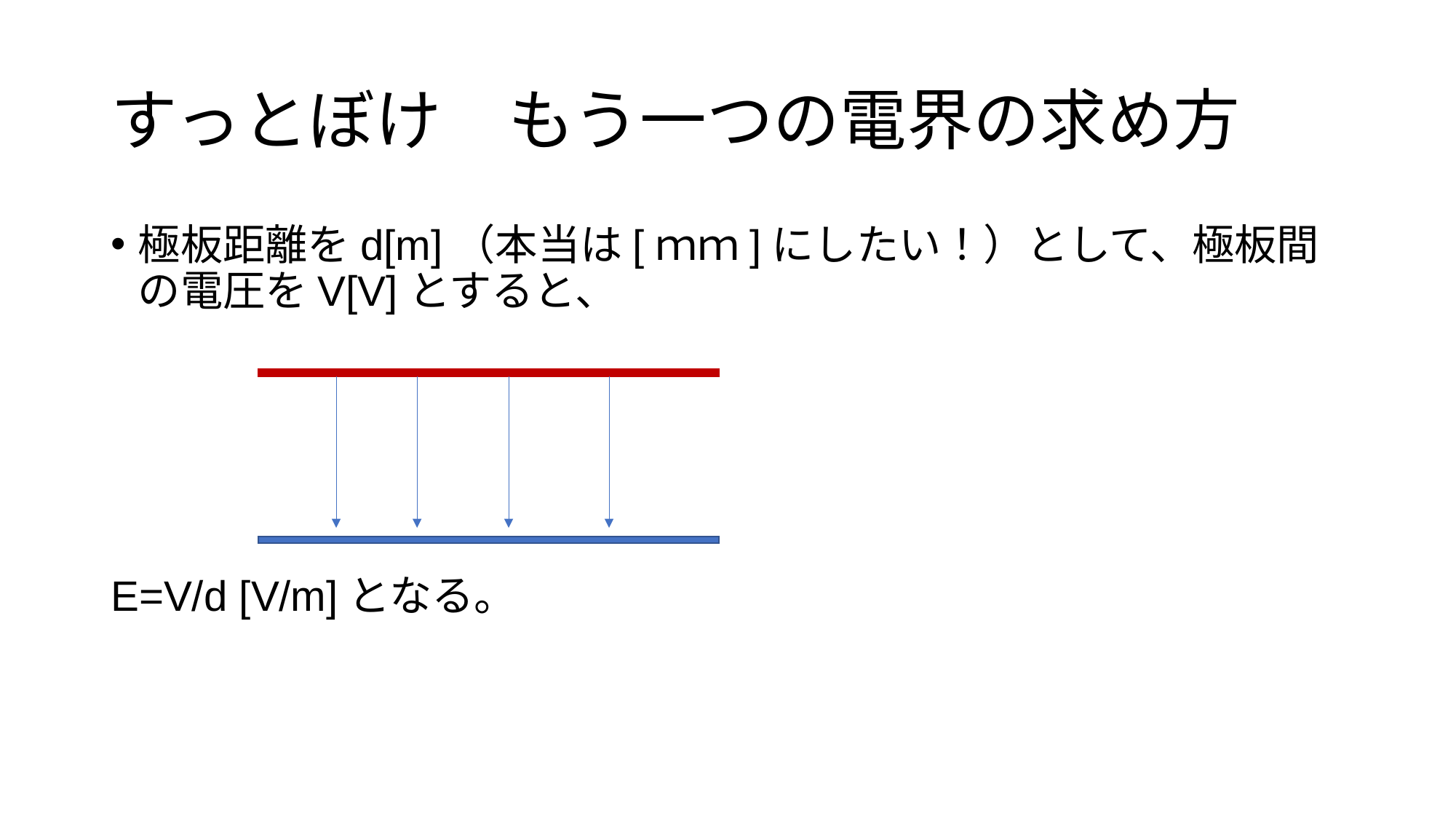

# すっとぼけ　もう一つの電界の求め方
極板距離をd[m]（本当は[ｍｍ]にしたい！）として、極板間の電圧をV[V]とすると、

E=V/d [V/m]となる。